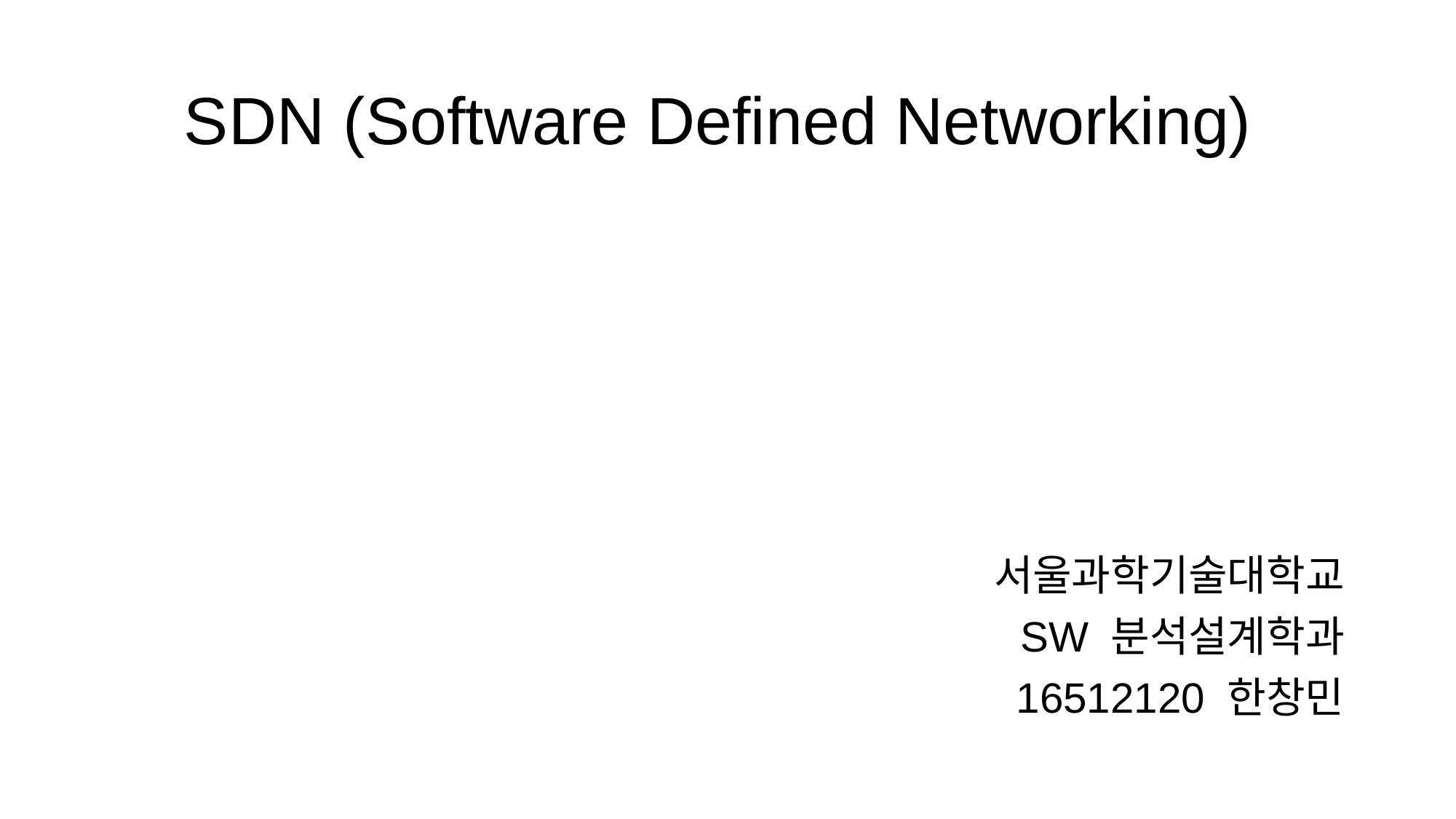

# SDN (Software Defined Networking)
서울과학기술대학교
SW 분석설계학과
16512120 한창민